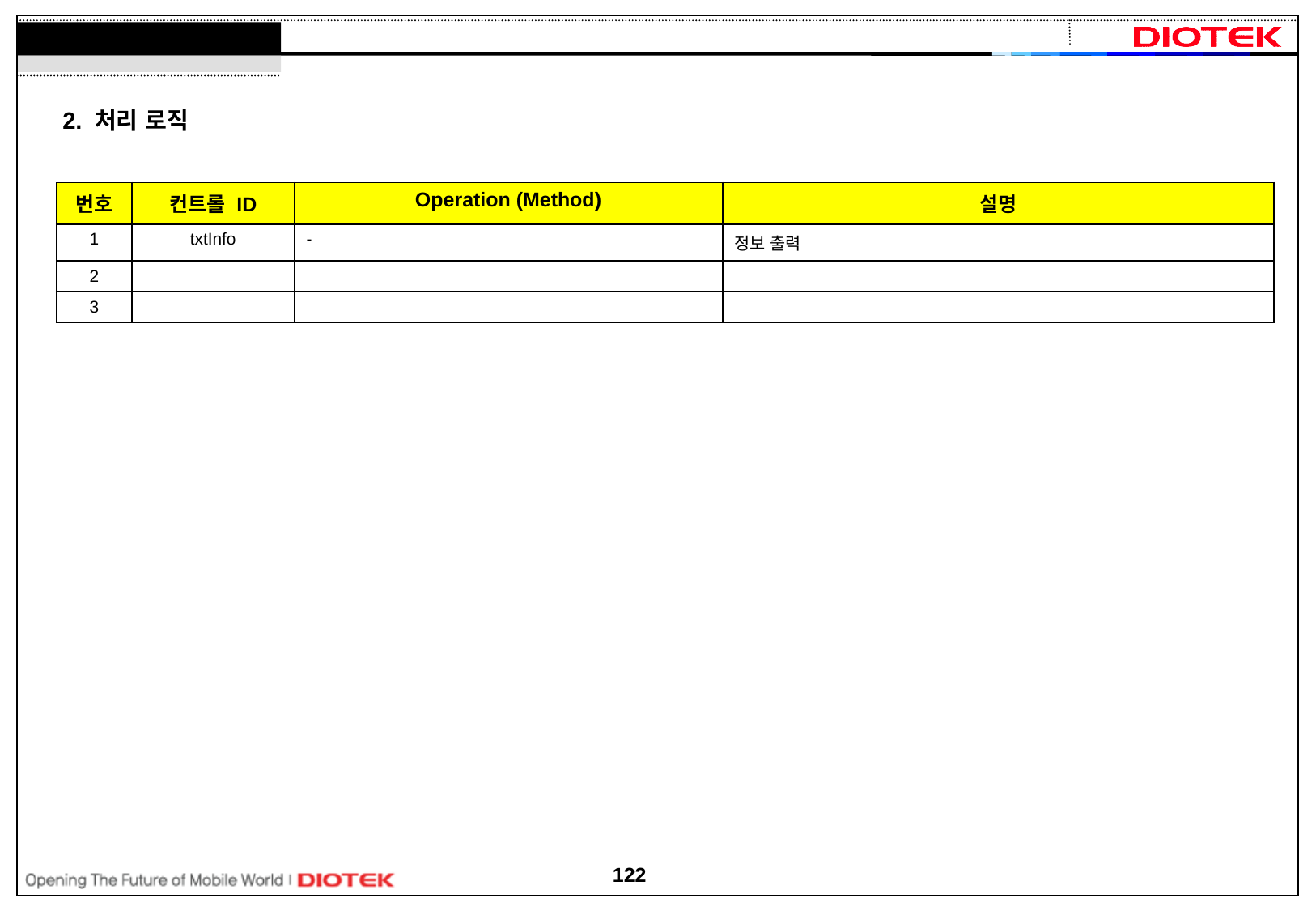

2. 처리 로직
| 번호 | 컨트롤 ID | Operation (Method) | 설명 |
| --- | --- | --- | --- |
| 1 | txtInfo | - | 정보 출력 |
| 2 |  |  |  |
| 3 |  |  |  |